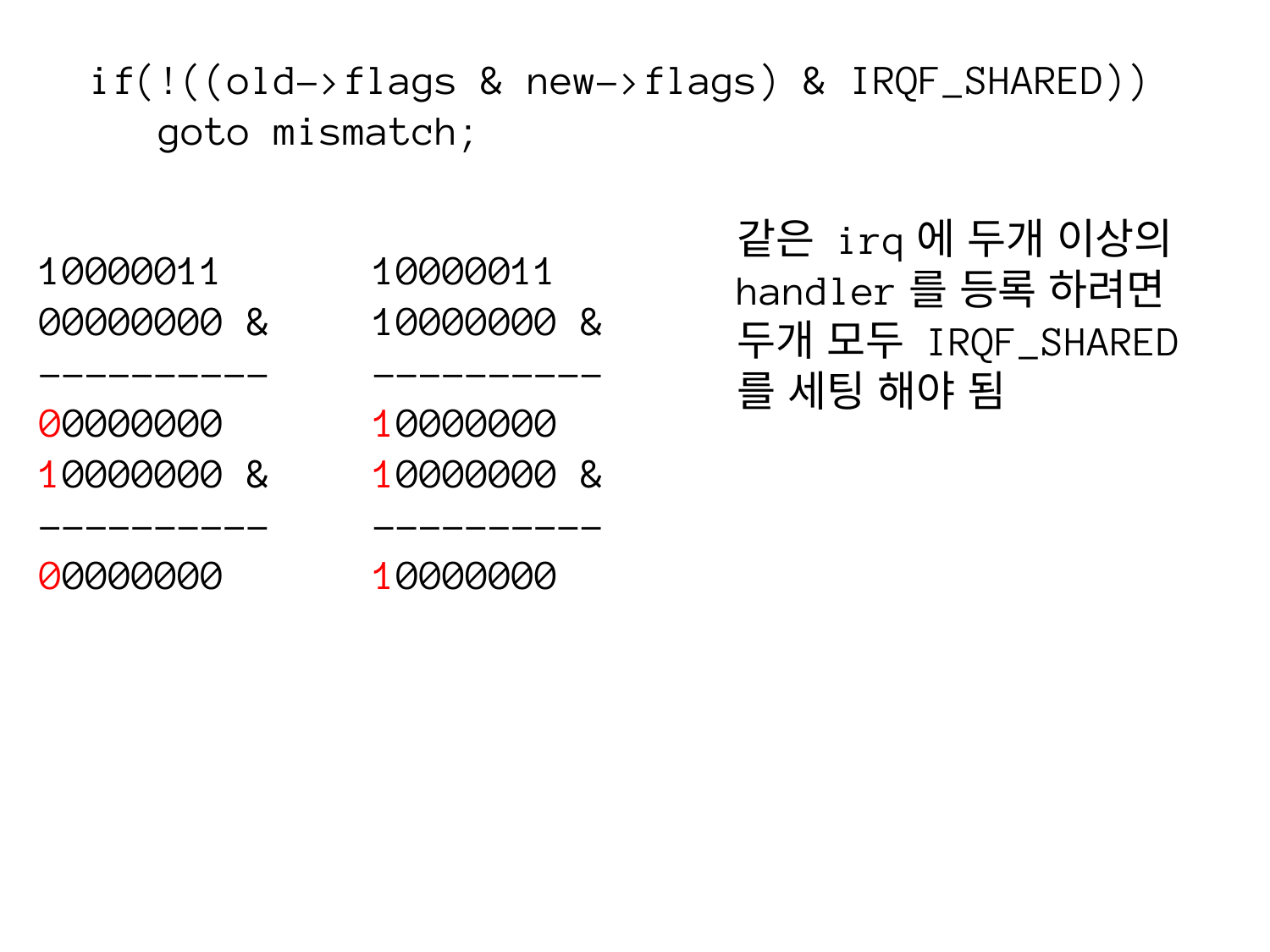

if(!((old->flags & new->flags) & IRQF_SHARED))
   goto mismatch;
같은 irq에 두개 이상의
handler를 등록 하려면
두개 모두 IRQF_SHARED
를 세팅 해야 됨
10000011
00000000 &
----------
00000000
10000000 &
----------
00000000
10000011
10000000 &
----------
10000000
10000000 &
----------
10000000